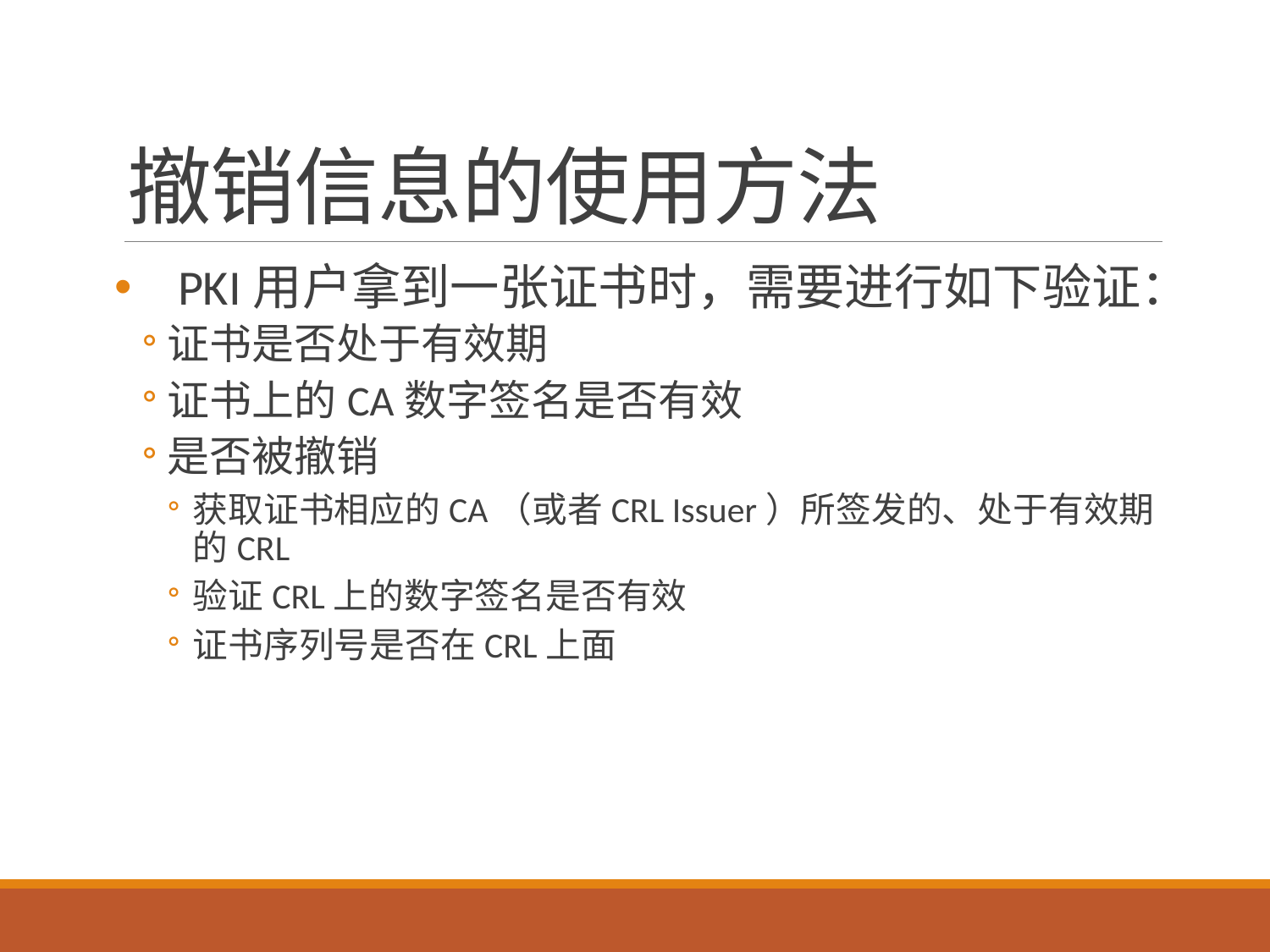

# 撤销信息的使用方法
PKI用户拿到一张证书时，需要进行如下验证：
证书是否处于有效期
证书上的CA数字签名是否有效
是否被撤销
获取证书相应的CA（或者CRL Issuer）所签发的、处于有效期的CRL
验证CRL上的数字签名是否有效
证书序列号是否在CRL上面
61